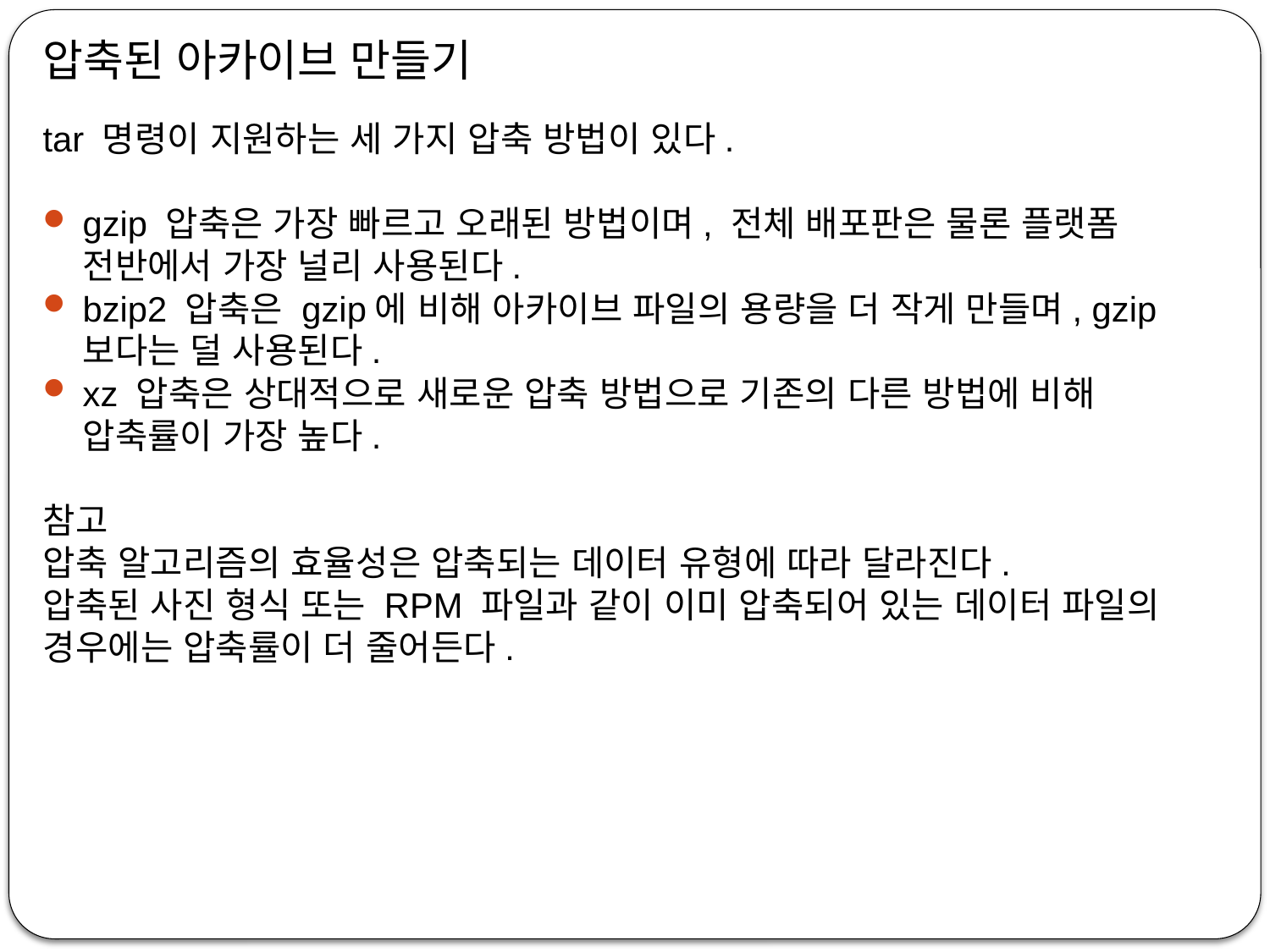

압축된 아카이브 만들기

tar 명령이 지원하는 세 가지 압축 방법이 있다.

gzip 압축은 가장 빠르고 오래된 방법이며, 전체 배포판은 물론 플랫폼 전반에서 가장 널리 사용된다.
bzip2 압축은 gzip에 비해 아카이브 파일의 용량을 더 작게 만들며, gzip보다는 덜 사용된다.
xz 압축은 상대적으로 새로운 압축 방법으로 기존의 다른 방법에 비해 압축률이 가장 높다.

참고
압축 알고리즘의 효율성은 압축되는 데이터 유형에 따라 달라진다.
압축된 사진 형식 또는 RPM 파일과 같이 이미 압축되어 있는 데이터 파일의 경우에는 압축률이 더 줄어든다.